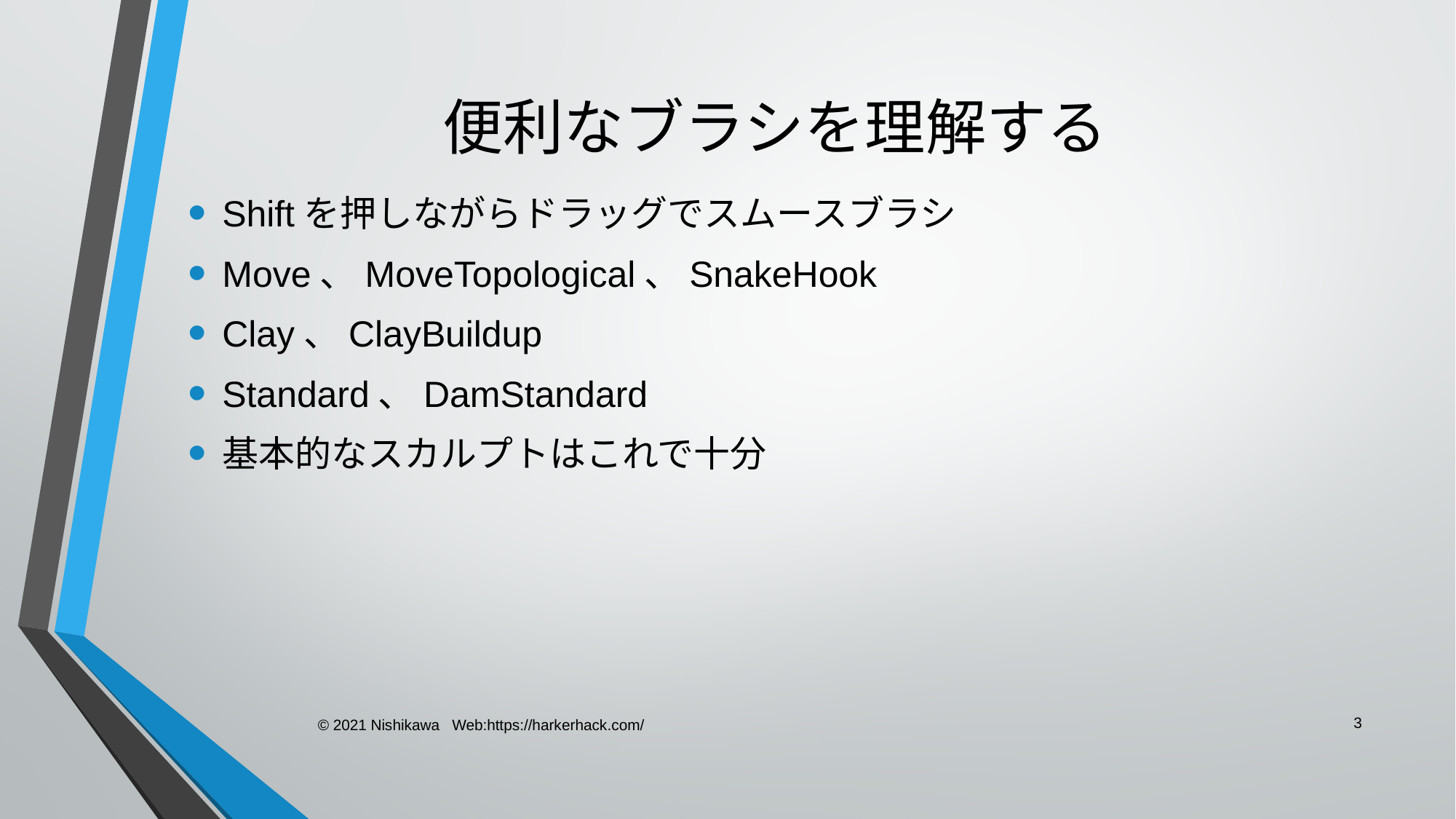

# 便利なブラシを理解する
Shiftを押しながらドラッグでスムースブラシ
Move、MoveTopological、SnakeHook
Clay、ClayBuildup
Standard、DamStandard
基本的なスカルプトはこれで十分
3
© 2021 Nishikawa   Web:https://harkerhack.com/